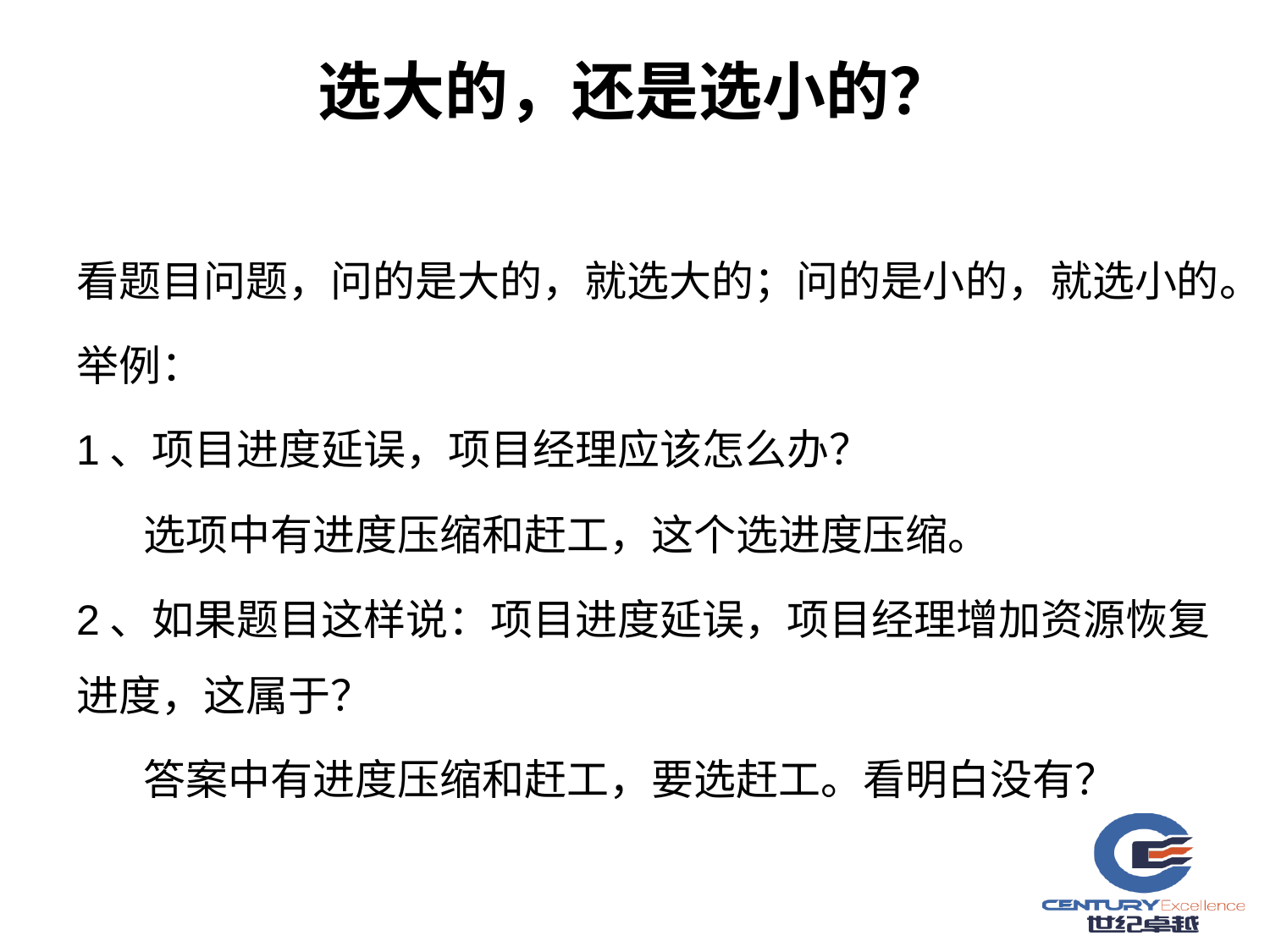

# 选大的，还是选小的？
看题目问题，问的是大的，就选大的；问的是小的，就选小的。
举例：
1、项目进度延误，项目经理应该怎么办？
      选项中有进度压缩和赶工，这个选进度压缩。
2、如果题目这样说：项目进度延误，项目经理增加资源恢复进度，这属于？
      答案中有进度压缩和赶工，要选赶工。看明白没有？